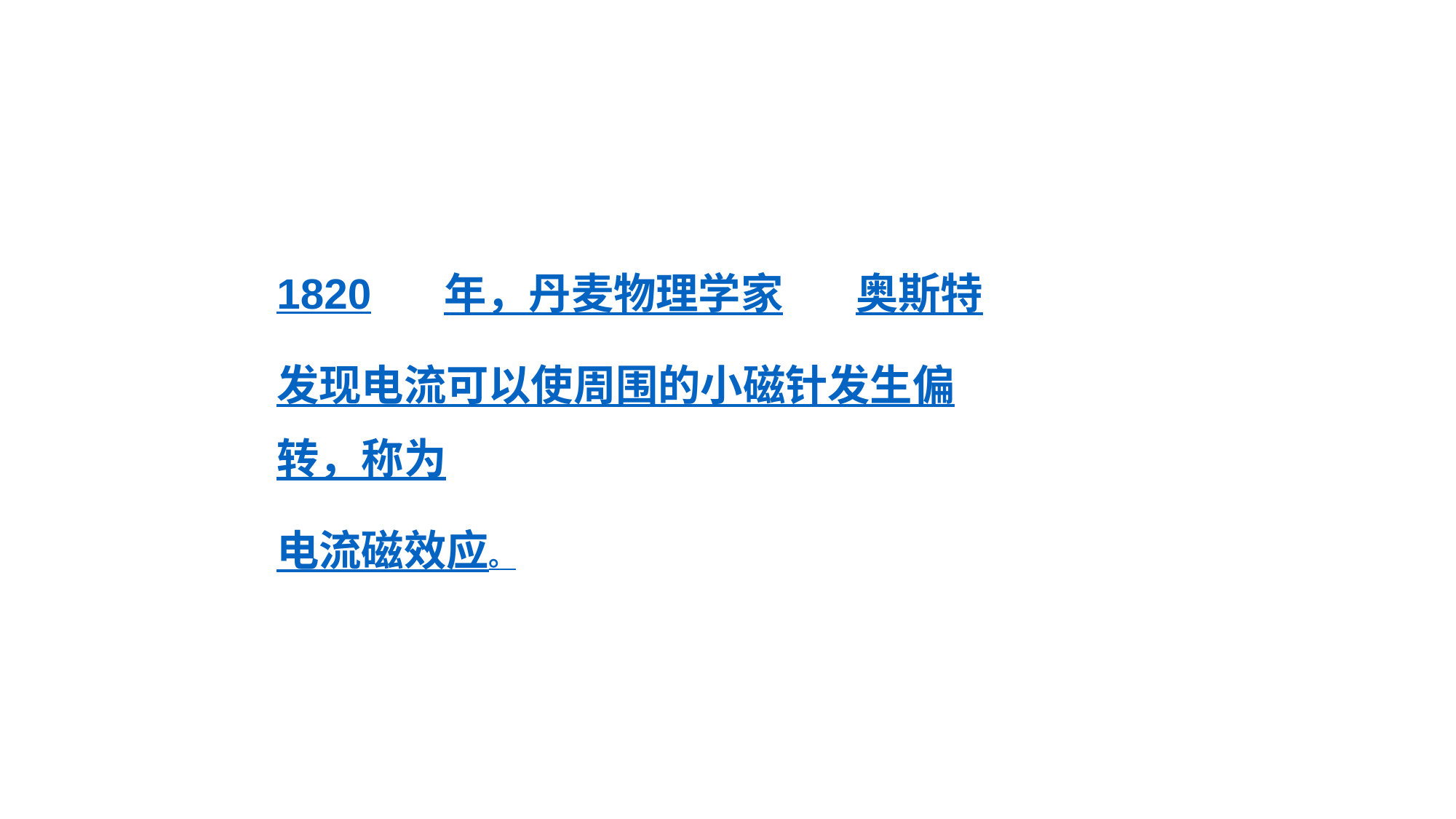

1820年，丹麦物理学家奥斯特发现电流可以使周围的小磁针发生偏转，称为电流磁效应。